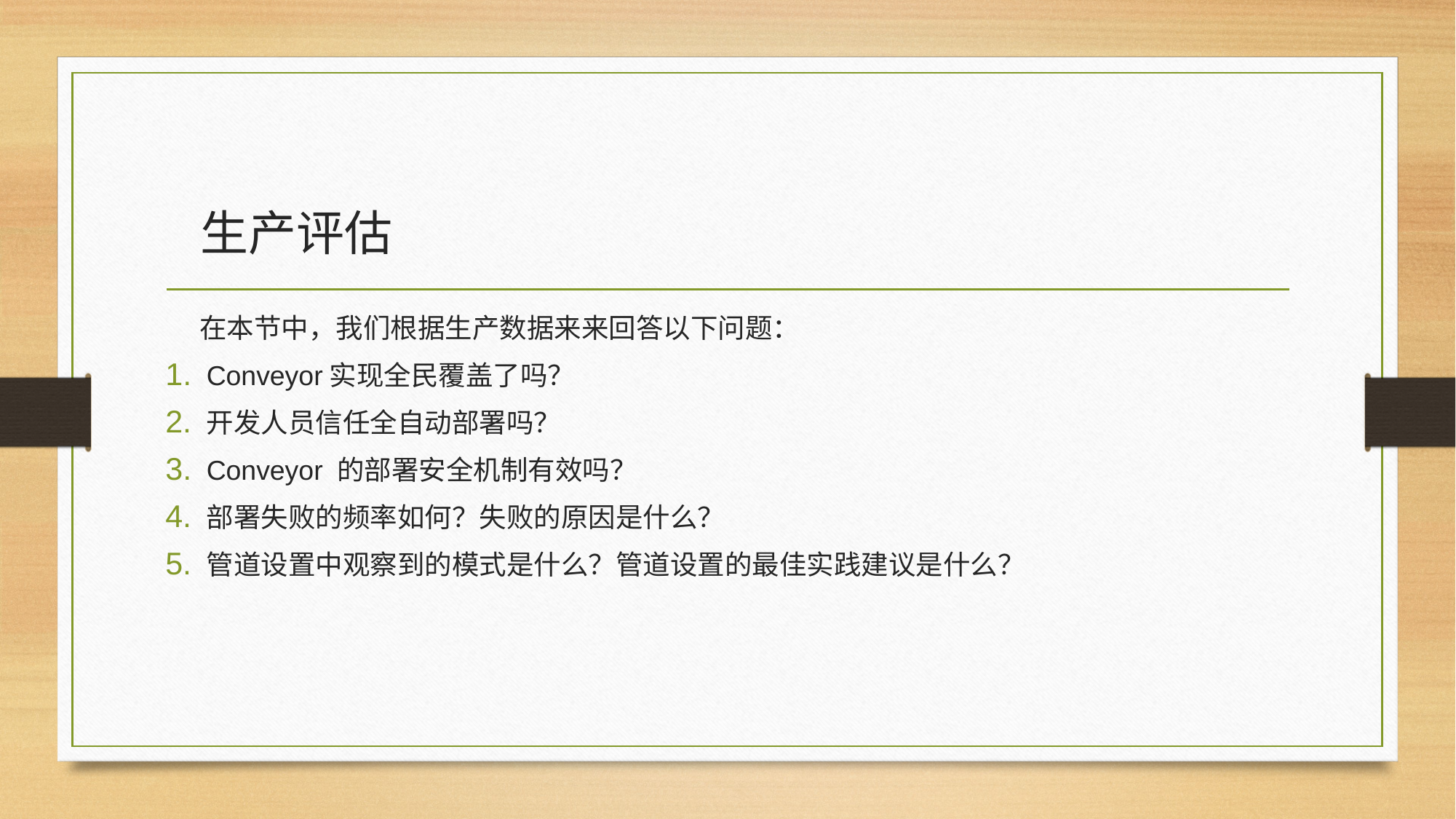

# 生产评估
在本节中，我们根据生产数据来来回答以下问题：
Conveyor实现全民覆盖了吗？
开发人员信任全自动部署吗？
Conveyor 的部署安全机制有效吗？
部署失败的频率如何？失败的原因是什么？
管道设置中观察到的模式是什么？管道设置的最佳实践建议是什么？